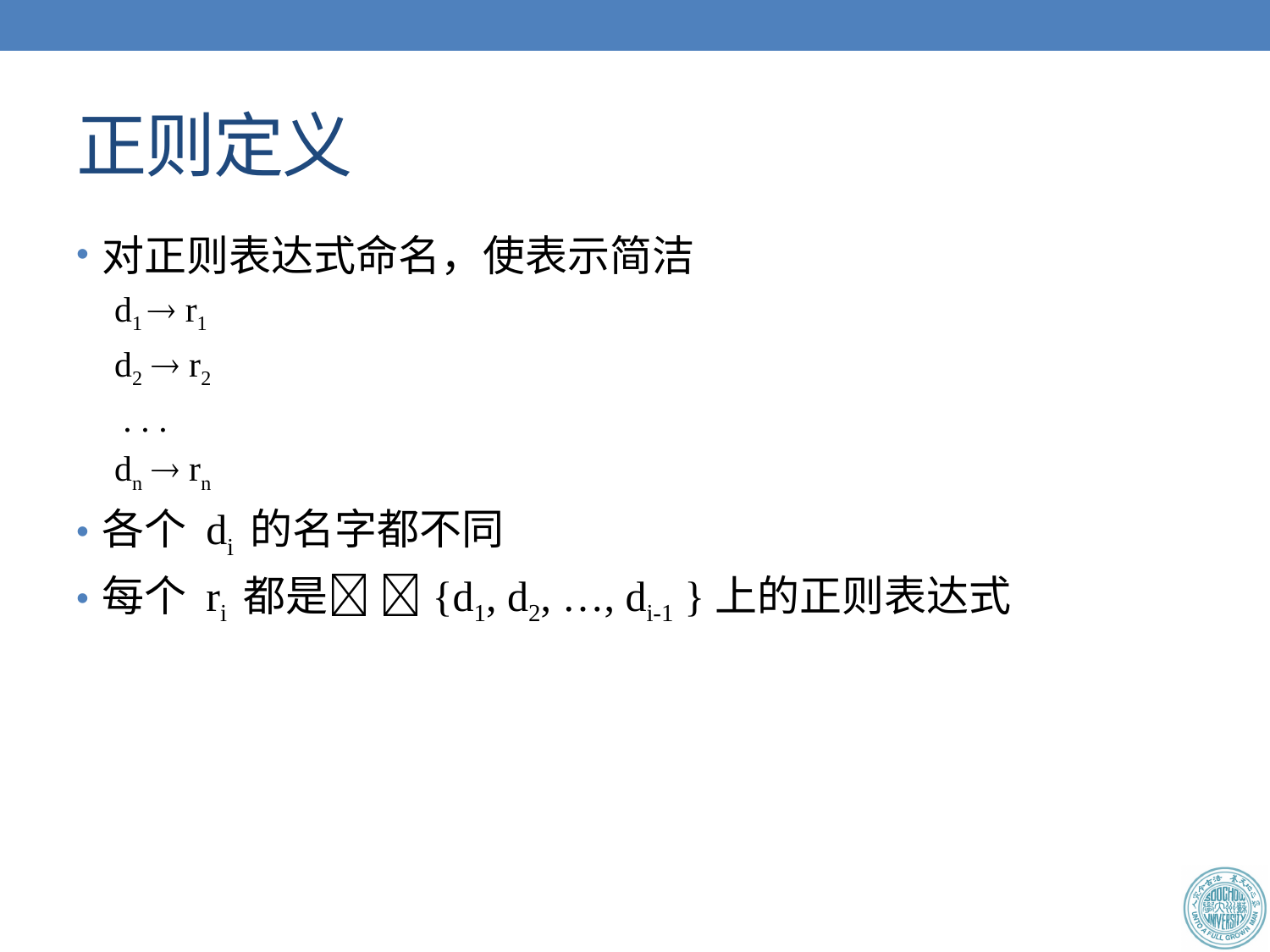

# 正则定义
对正则表达式命名，使表示简洁
d1 → r1
d2 → r2
 . . .
dn → rn
各个 di 的名字都不同
每个 ri 都是∑ ∪{d1, d2, …, di-1 }上的正则表达式